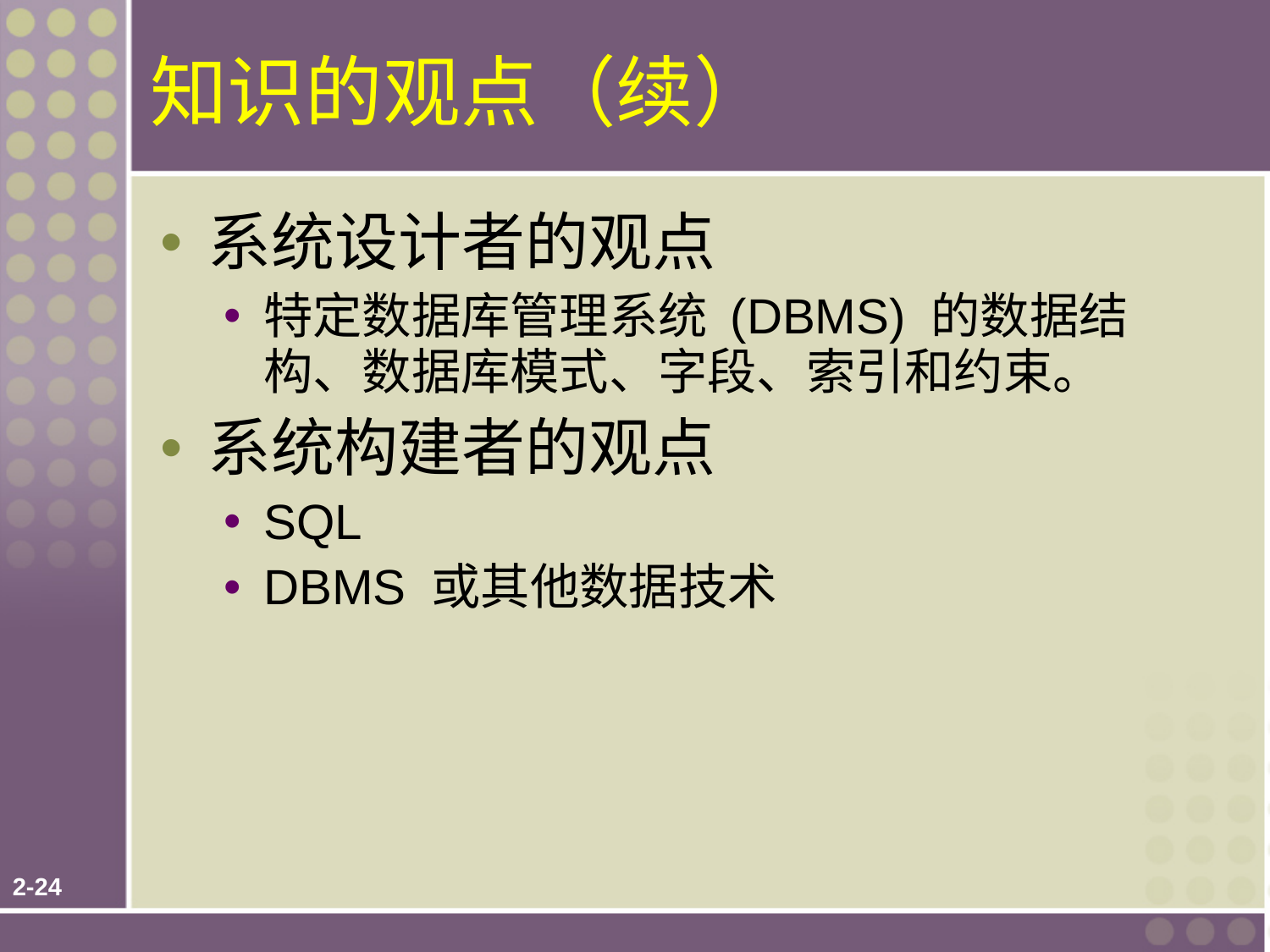

知识的观点（续）
系统设计者的观点
特定数据库管理系统 (DBMS) 的数据结构、数据库模式、字段、索引和约束。
系统构建者的观点
SQL
DBMS 或其他数据技术
2-24